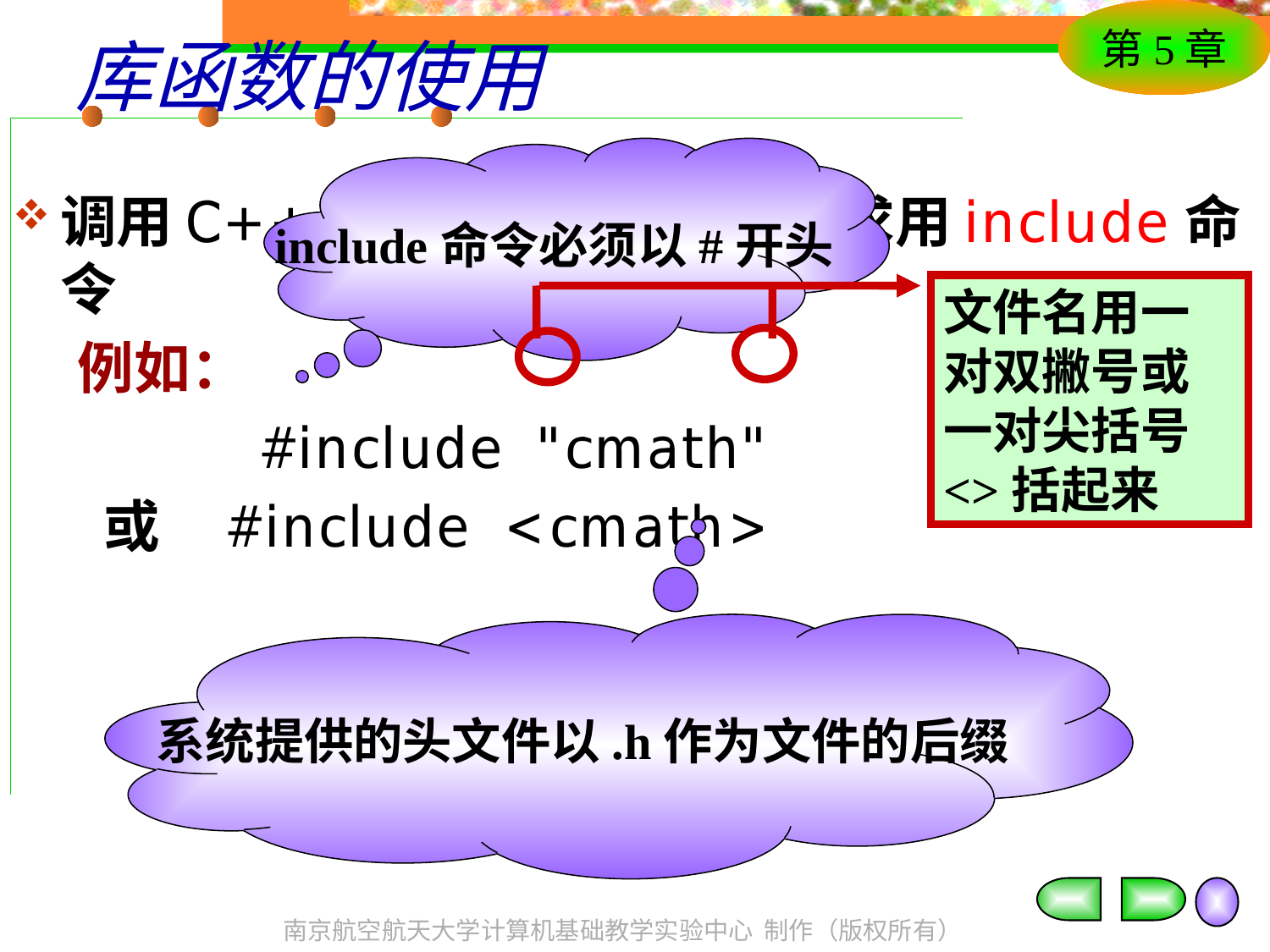

# 库函数的使用
include命令必须以#开头
调用C++语言标准库函数时要求用include命令
    例如：
              #include  "cmath"
      或    #include  <cmath>

文件名用一对双撇号或一对尖括号<>括起来

系统提供的头文件以.h作为文件的后缀